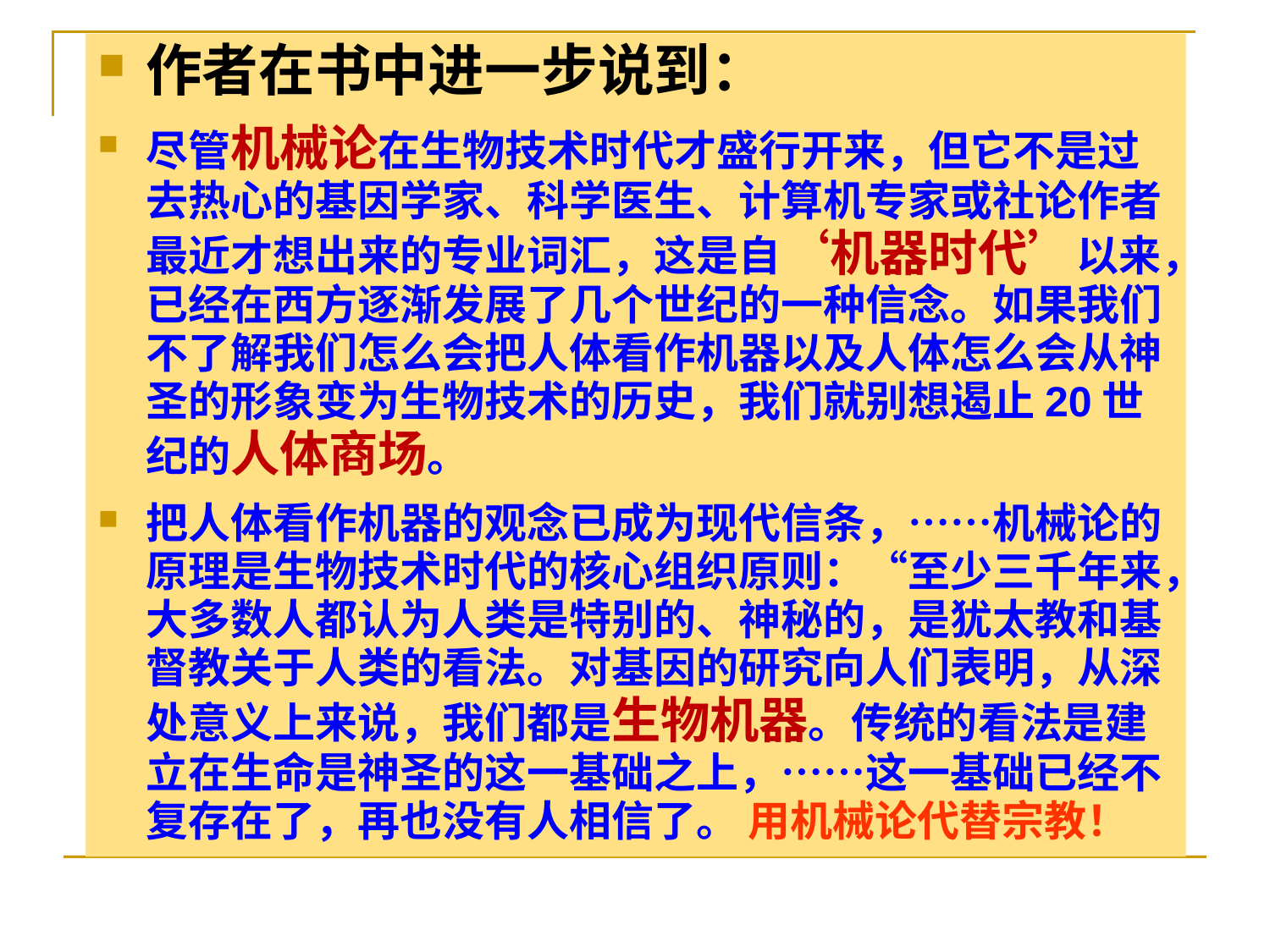

作者在书中进一步说到：
尽管机械论在生物技术时代才盛行开来，但它不是过去热心的基因学家、科学医生、计算机专家或社论作者最近才想出来的专业词汇，这是自‘机器时代’以来，已经在西方逐渐发展了几个世纪的一种信念。如果我们不了解我们怎么会把人体看作机器以及人体怎么会从神圣的形象变为生物技术的历史，我们就别想遏止20世纪的人体商场。
把人体看作机器的观念已成为现代信条，……机械论的原理是生物技术时代的核心组织原则：“至少三千年来，大多数人都认为人类是特别的、神秘的，是犹太教和基督教关于人类的看法。对基因的研究向人们表明，从深处意义上来说，我们都是生物机器。传统的看法是建立在生命是神圣的这一基础之上，……这一基础已经不复存在了，再也没有人相信了。 用机械论代替宗教！

27